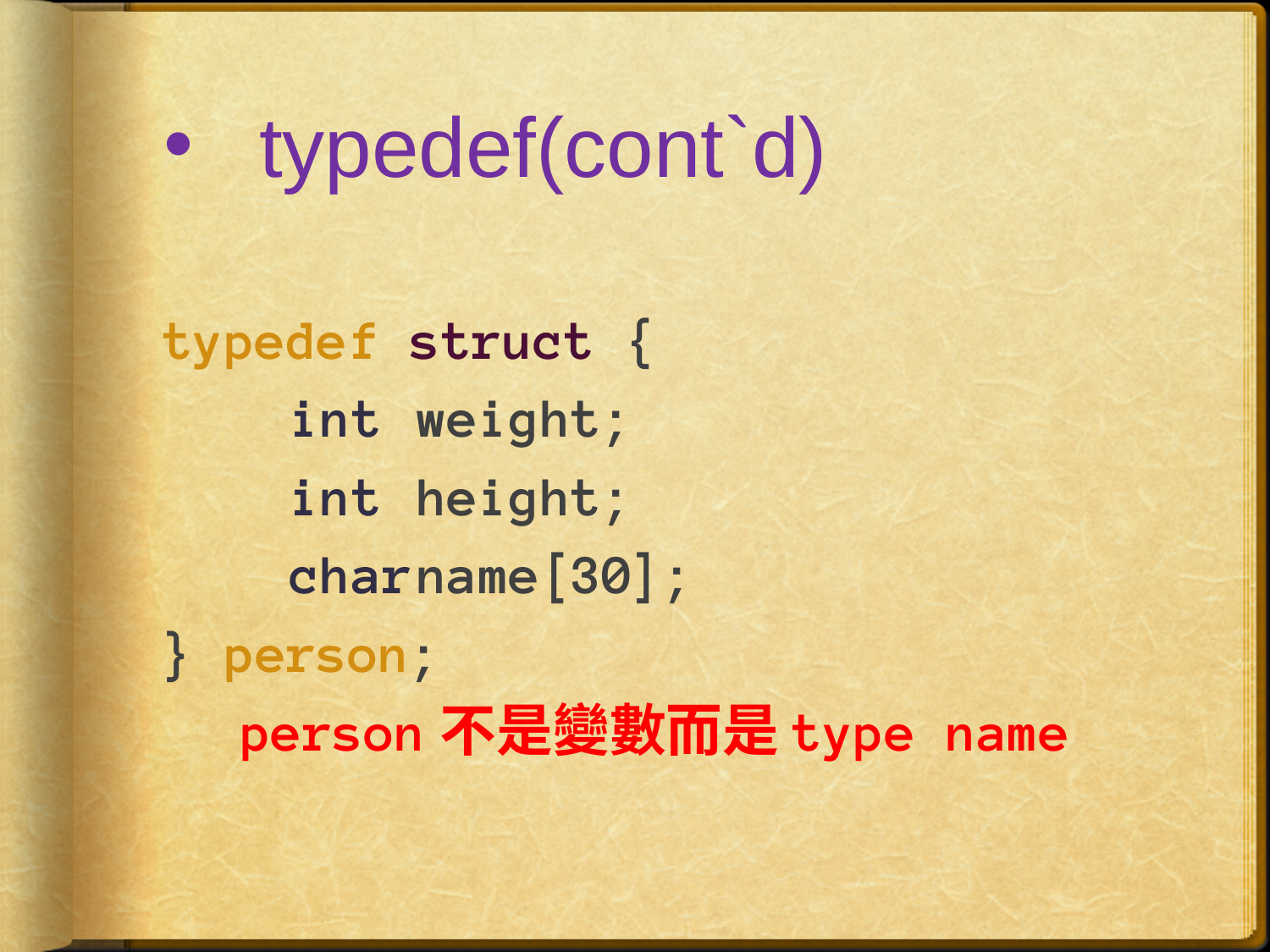

# typedef(cont`d)
typedef struct {
	int 	weight;
	int 	height;
	char	name[30];
} person;
person不是變數而是type name